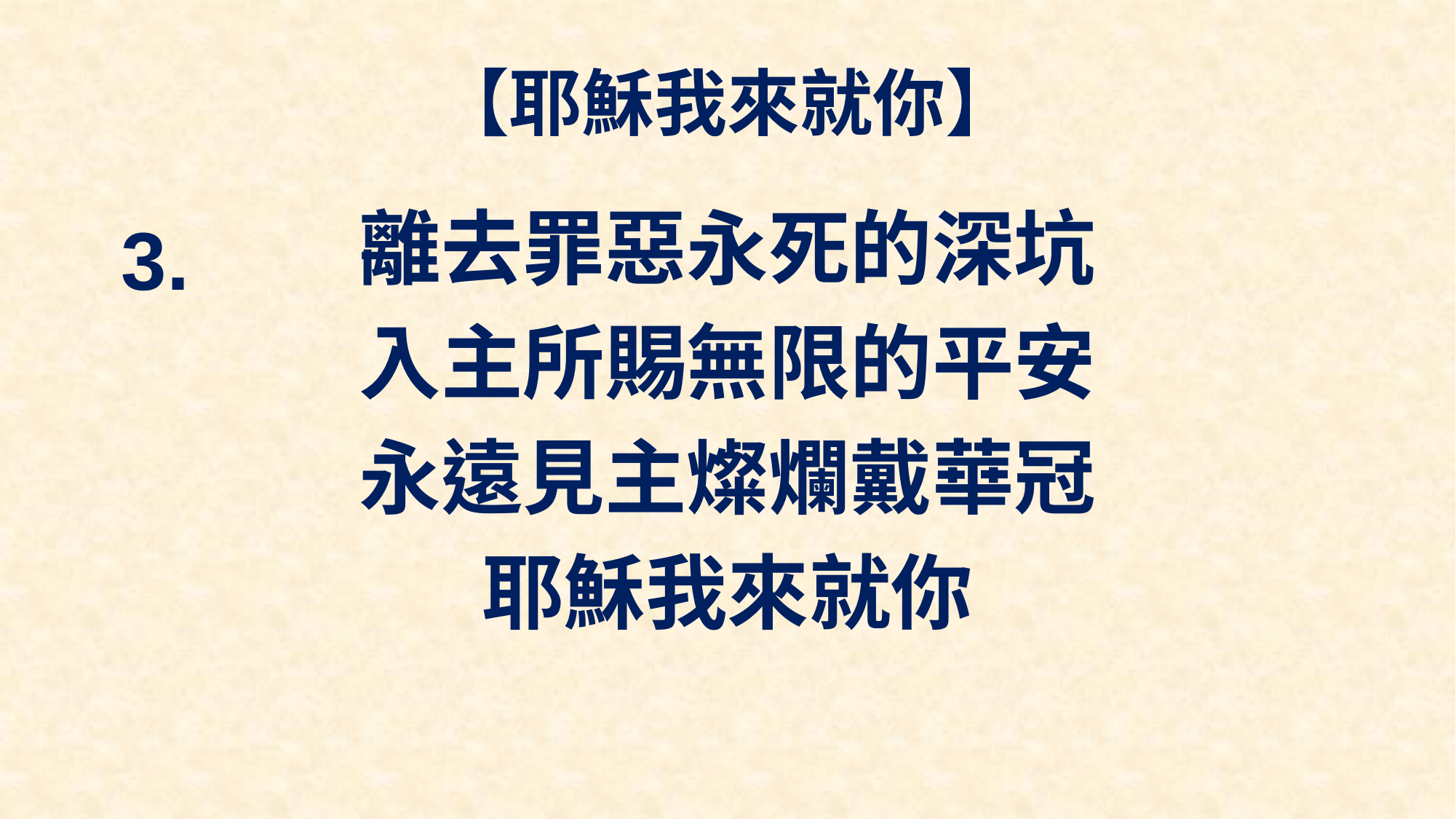

# 【耶穌我來就你】
離去罪惡永死的深坑
入主所賜無限的平安
永遠見主燦爛戴華冠
耶穌我來就你
3.